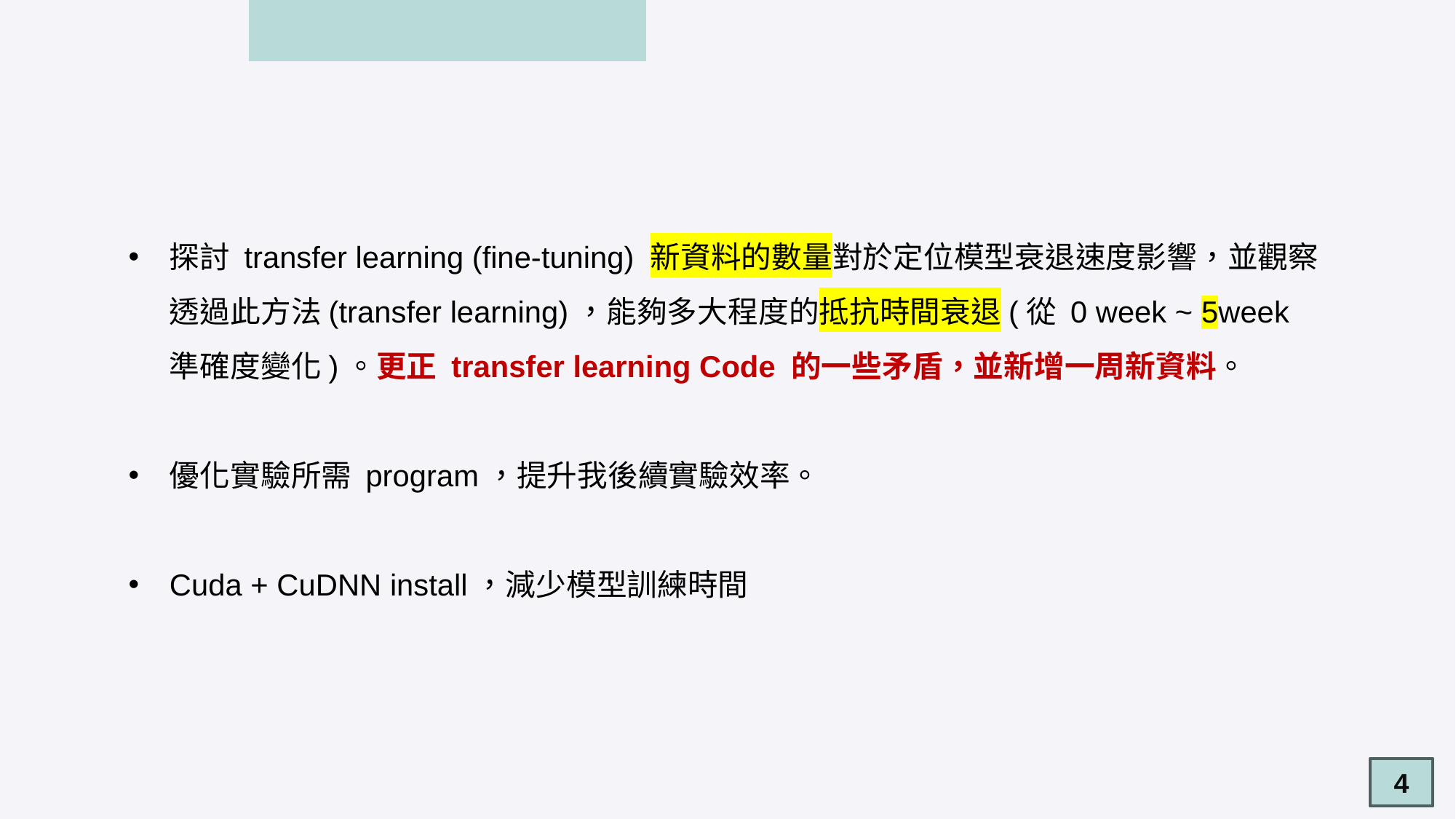

探討 transfer learning (fine-tuning) 新資料的數量對於定位模型衰退速度影響，並觀察透過此方法(transfer learning)，能夠多大程度的抵抗時間衰退(從 0 week ~ 5week 準確度變化)。更正 transfer learning Code 的一些矛盾，並新增一周新資料。

優化實驗所需 program，提升我後續實驗效率。

Cuda + CuDNN install，減少模型訓練時間

4